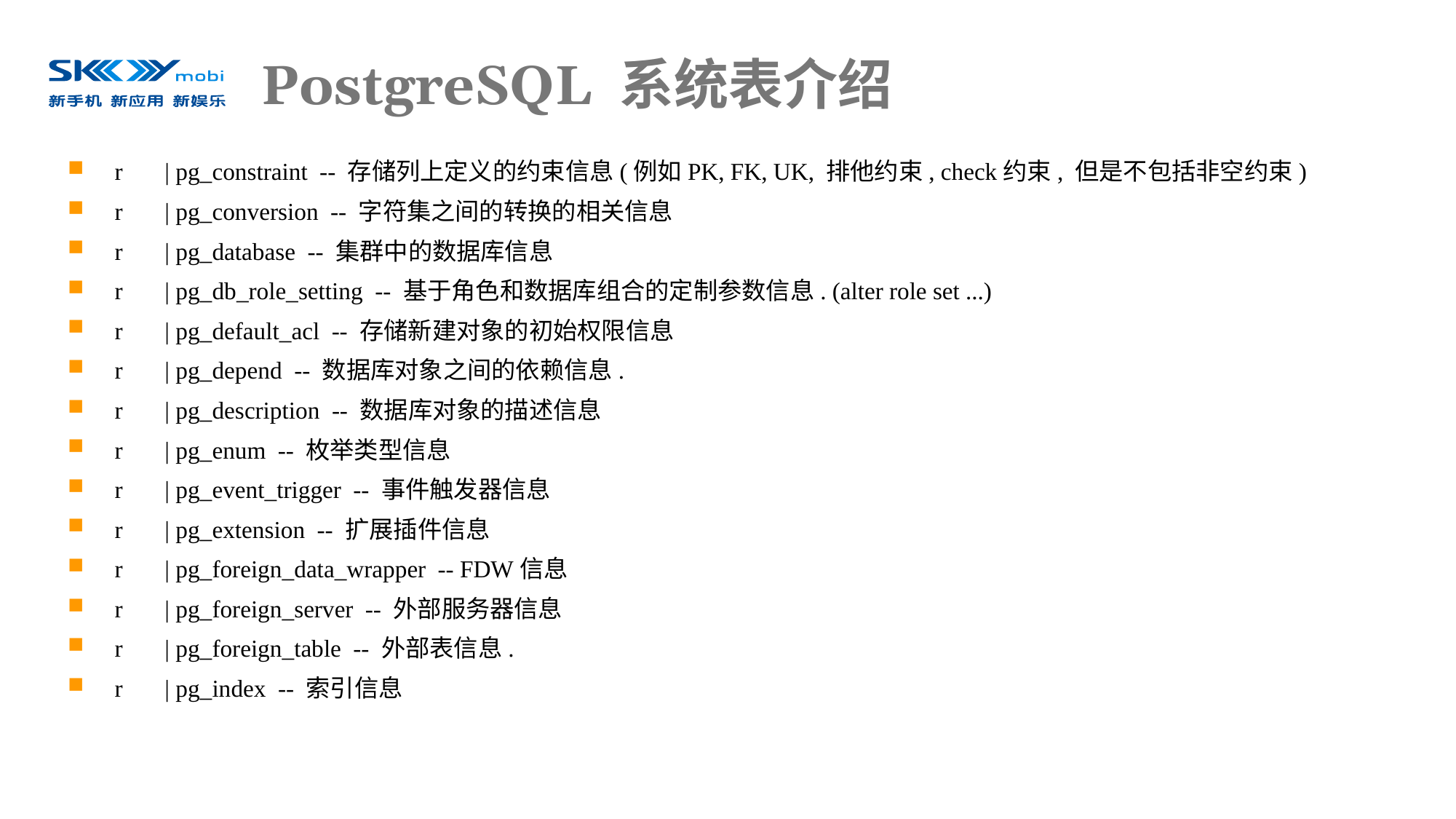

# PostgreSQL 系统表介绍
 r       | pg_constraint  -- 存储列上定义的约束信息(例如PK, FK, UK, 排他约束, check约束, 但是不包括非空约束)
 r       | pg_conversion  -- 字符集之间的转换的相关信息
 r       | pg_database  -- 集群中的数据库信息
 r       | pg_db_role_setting  -- 基于角色和数据库组合的定制参数信息. (alter role set ...)
 r       | pg_default_acl  -- 存储新建对象的初始权限信息
 r       | pg_depend  -- 数据库对象之间的依赖信息.
 r       | pg_description  -- 数据库对象的描述信息
 r       | pg_enum  -- 枚举类型信息
 r       | pg_event_trigger  -- 事件触发器信息
 r       | pg_extension  -- 扩展插件信息
 r       | pg_foreign_data_wrapper  -- FDW信息
 r       | pg_foreign_server  -- 外部服务器信息
 r       | pg_foreign_table  -- 外部表信息.
 r       | pg_index  -- 索引信息